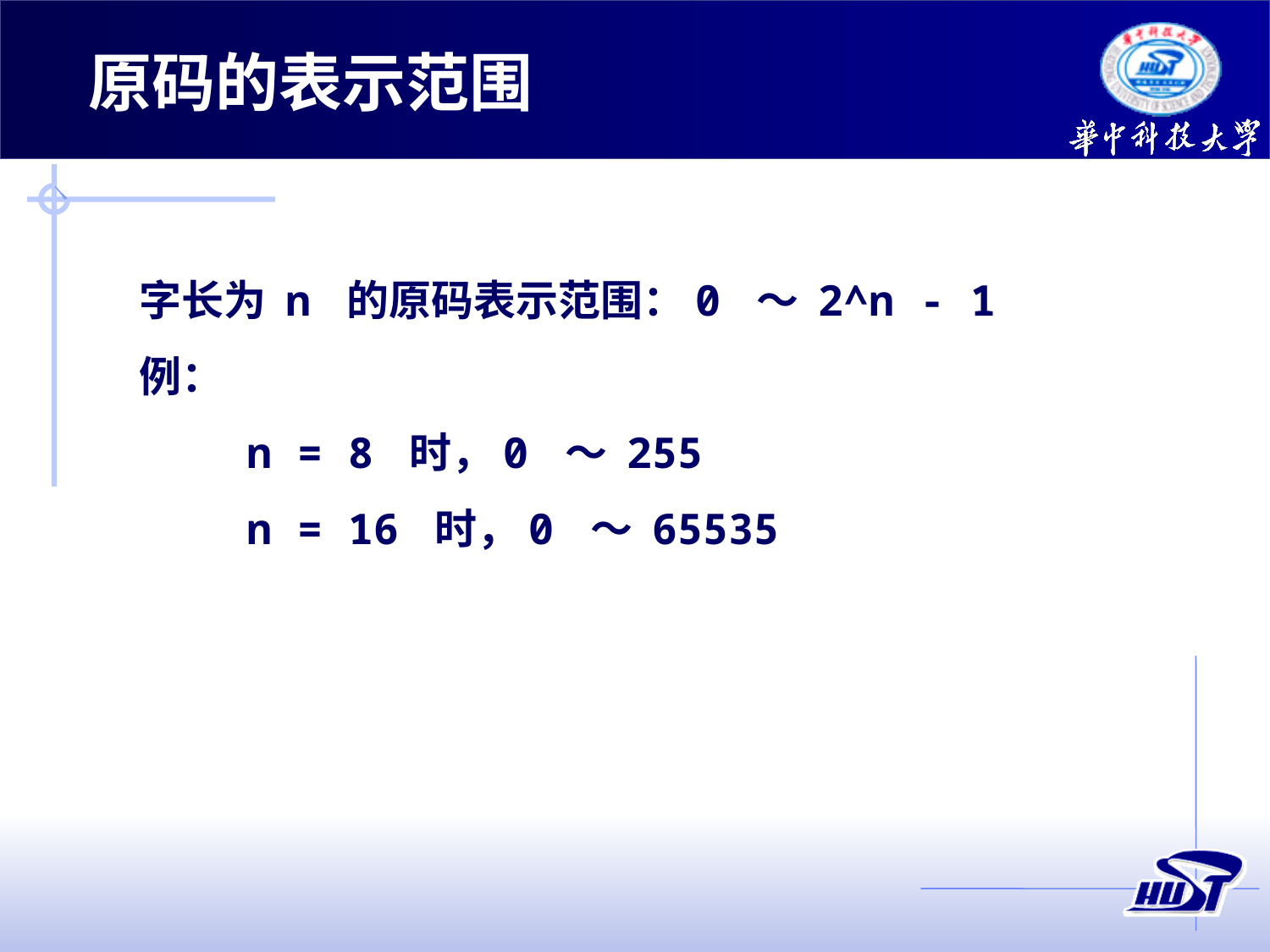

原码的表示范围
 字长为 n 的原码表示范围：0 ～ 2^n - 1
 例：
  	n = 8 时，0 ～ 255
n = 16 时，0 ～ 65535